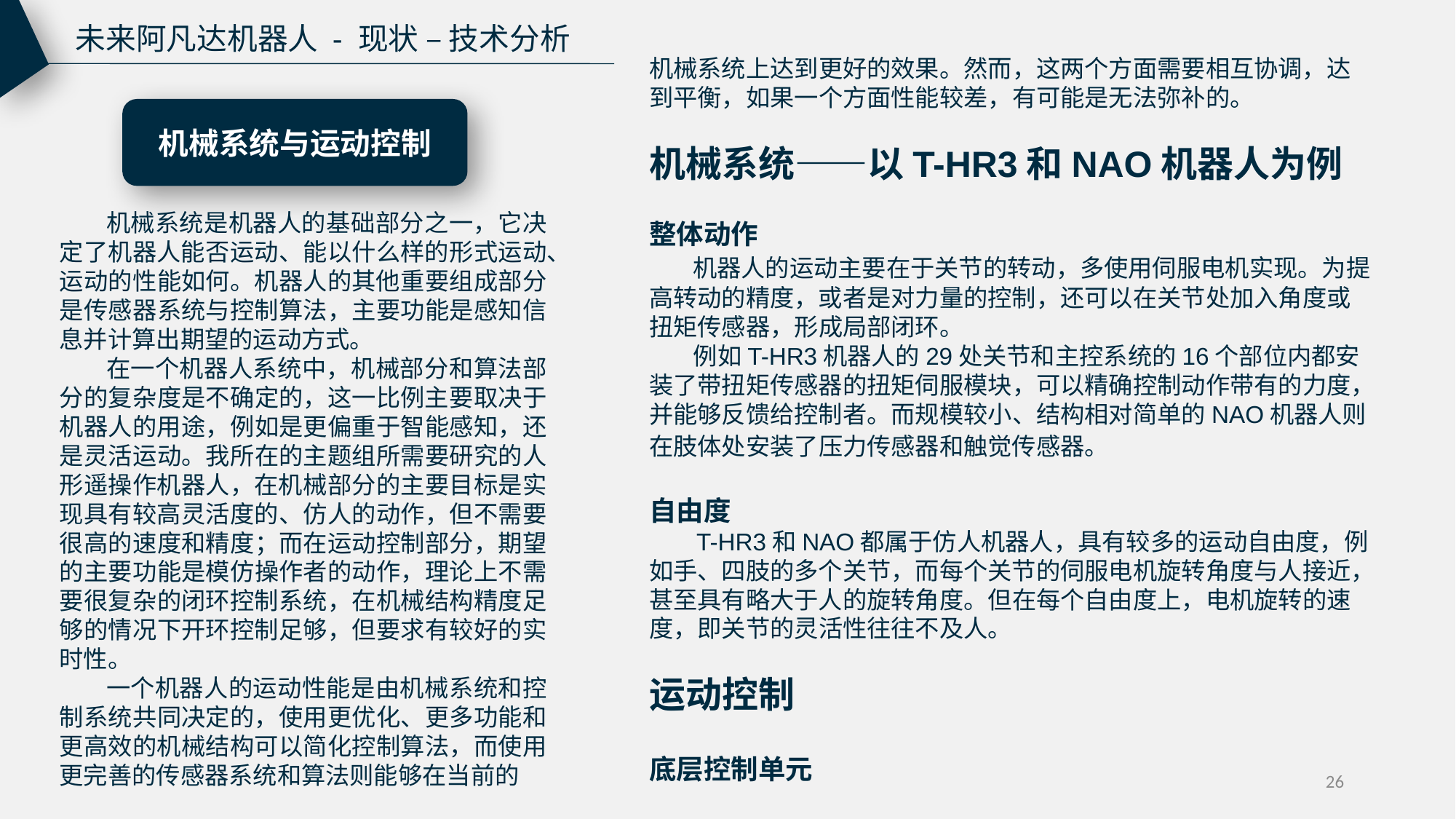

未来阿凡达机器人 - 现状 – 技术分析
机械系统上达到更好的效果。然而，这两个方面需要相互协调，达到平衡，如果一个方面性能较差，有可能是无法弥补的。

机械系统——以T-HR3和NAO机器人为例

整体动作
      机器人的运动主要在于关节的转动，多使用伺服电机实现。为提高转动的精度，或者是对力量的控制，还可以在关节处加入角度或扭矩传感器，形成局部闭环。
       例如T-HR3机器人的29处关节和主控系统的16个部位内都安装了带扭矩传感器的扭矩伺服模块，可以精确控制动作带有的力度，并能够反馈给控制者。而规模较小、结构相对简单的NAO机器人则在肢体处安装了压力传感器和触觉传感器。

自由度
       T-HR3和NAO都属于仿人机器人，具有较多的运动自由度，例如手、四肢的多个关节，而每个关节的伺服电机旋转角度与人接近，甚至具有略大于人的旋转角度。但在每个自由度上，电机旋转的速度，即关节的灵活性往往不及人。

运动控制

底层控制单元

机械系统与运动控制
       机械系统是机器人的基础部分之一，它决定了机器人能否运动、能以什么样的形式运动、运动的性能如何。机器人的其他重要组成部分是传感器系统与控制算法，主要功能是感知信息并计算出期望的运动方式。
       在一个机器人系统中，机械部分和算法部分的复杂度是不确定的，这一比例主要取决于机器人的用途，例如是更偏重于智能感知，还是灵活运动。我所在的主题组所需要研究的人形遥操作机器人，在机械部分的主要目标是实现具有较高灵活度的、仿人的动作，但不需要很高的速度和精度；而在运动控制部分，期望的主要功能是模仿操作者的动作，理论上不需要很复杂的闭环控制系统，在机械结构精度足够的情况下开环控制足够，但要求有较好的实时性。
       一个机器人的运动性能是由机械系统和控制系统共同决定的，使用更优化、更多功能和更高效的机械结构可以简化控制算法，而使用更完善的传感器系统和算法则能够在当前的

26